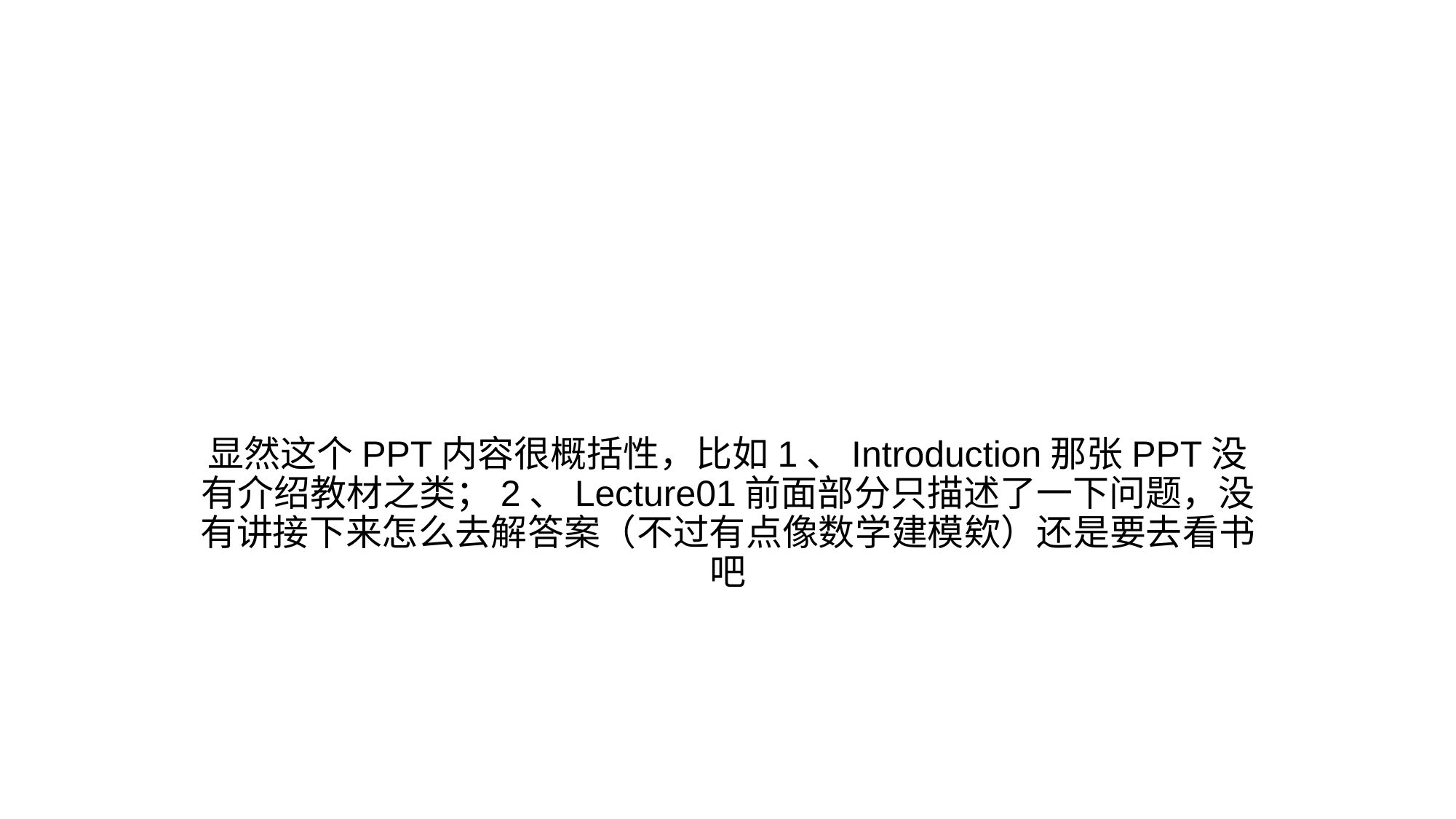

#
显然这个PPT内容很概括性，比如1、Introduction那张PPT没有介绍教材之类；2、Lecture01前面部分只描述了一下问题，没有讲接下来怎么去解答案（不过有点像数学建模欸）还是要去看书吧